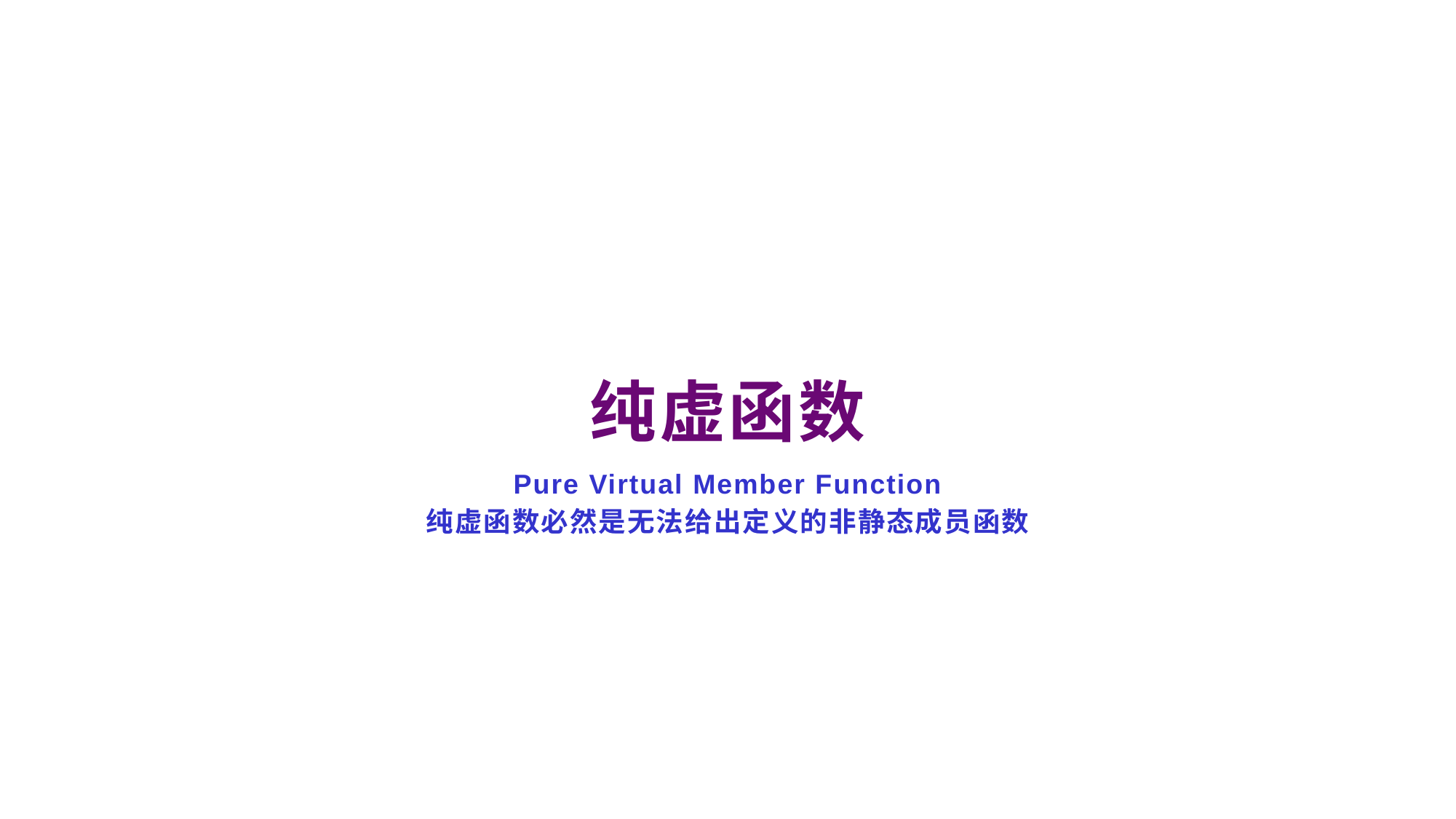

瞄准脑解析前沿科学问题
开展基础性深入交叉研究
服务世界级一流学科建设
纯虚函数
Pure Virtual Member Function
纯虚函数必然是无法给出定义的非静态成员函数